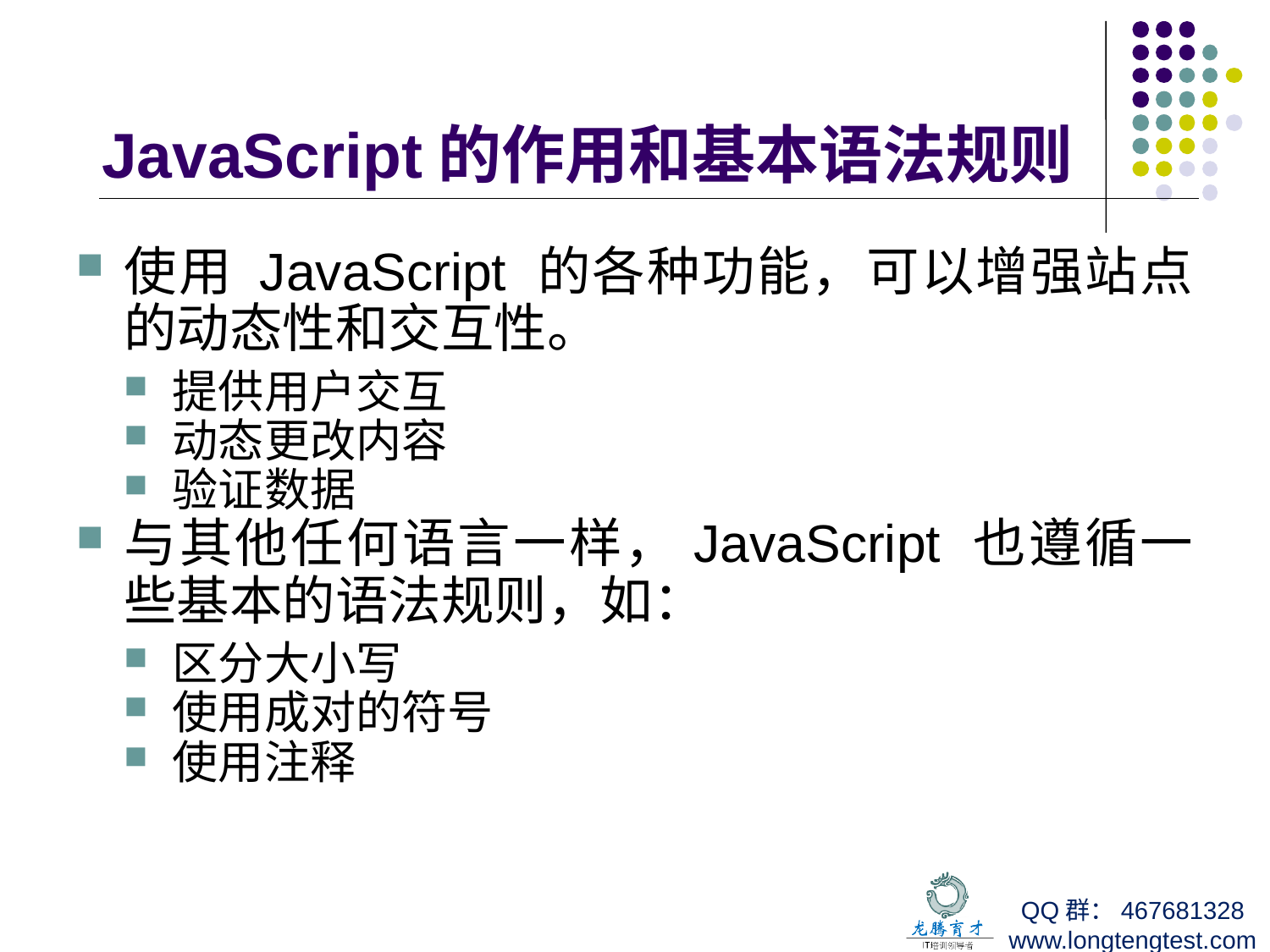

# JavaScript的作用和基本语法规则
使用 JavaScript 的各种功能，可以增强站点的动态性和交互性。
提供用户交互
动态更改内容
验证数据
与其他任何语言一样，JavaScript 也遵循一些基本的语法规则，如：
区分大小写
使用成对的符号
使用注释